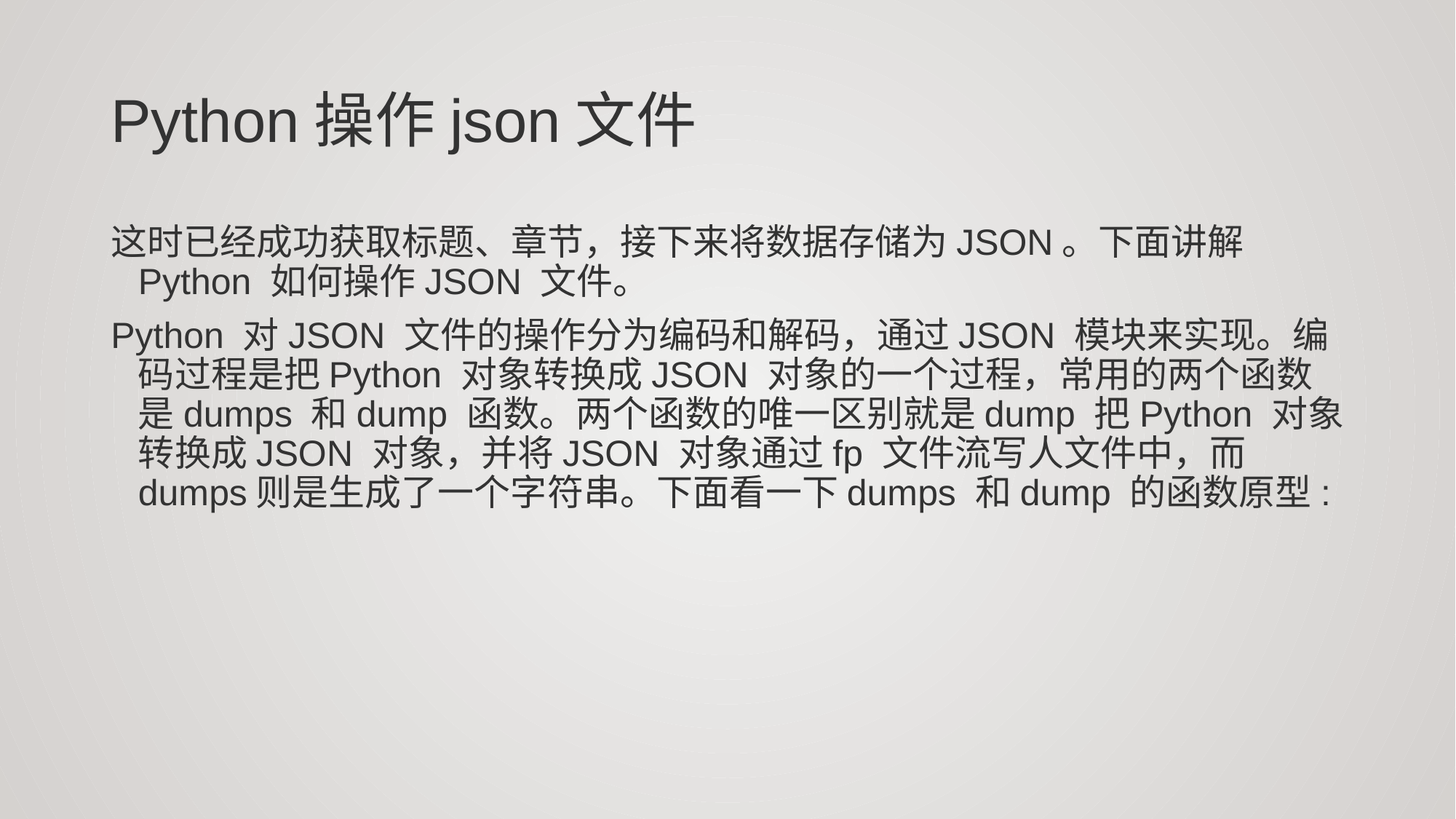

# Python操作json文件
这时已经成功获取标题、章节，接下来将数据存储为JSON。下面讲解Python 如何操作JSON 文件。
Python 对JSON 文件的操作分为编码和解码，通过JSON 模块来实现。编码过程是把Python 对象转换成JSON 对象的一个过程，常用的两个函数是dumps 和dump 函数。两个函数的唯一区别就是dump 把Python 对象转换成JSON 对象，并将JSON 对象通过fp 文件流写人文件中，而dumps则是生成了一个字符串。下面看一下dumps 和dump 的函数原型: